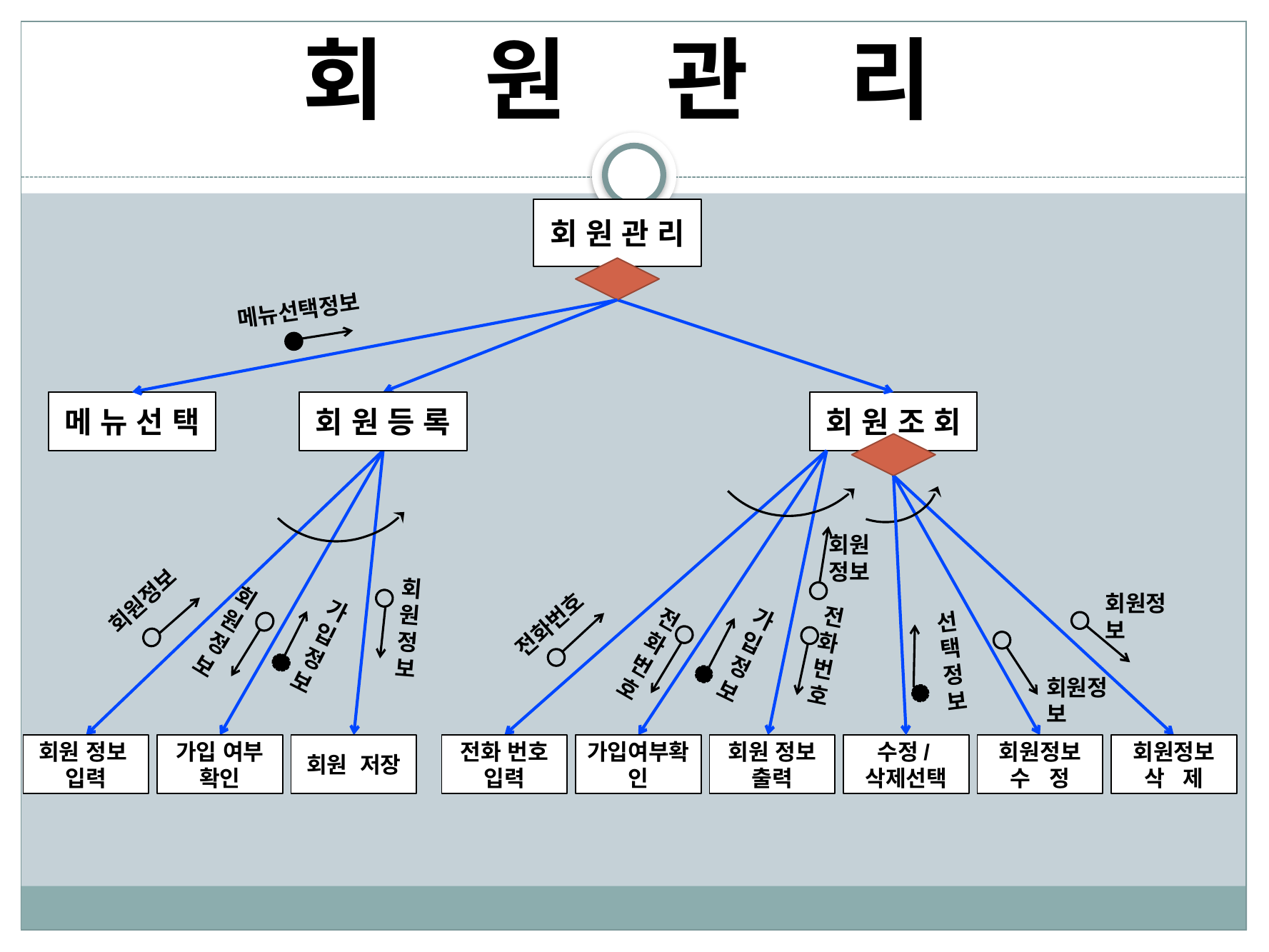

# 회    원    관    리
회 원 관 리

메뉴선택정보

메 뉴 선 택
회 원 등 록
회 원 조 회

회원정보

회원정보
회원정보
회원
정보
회원정보

가
입
정
보

가입
정보
전화번호
전화번호
전화번호
선택정보

회원정보
회원 정보
입력
가입 여부
확인
회원  저장
전화 번호
입력
가입여부확인
회원 정보
출력
수정/삭제선택
회원정보 수   정
회원정보 삭   제